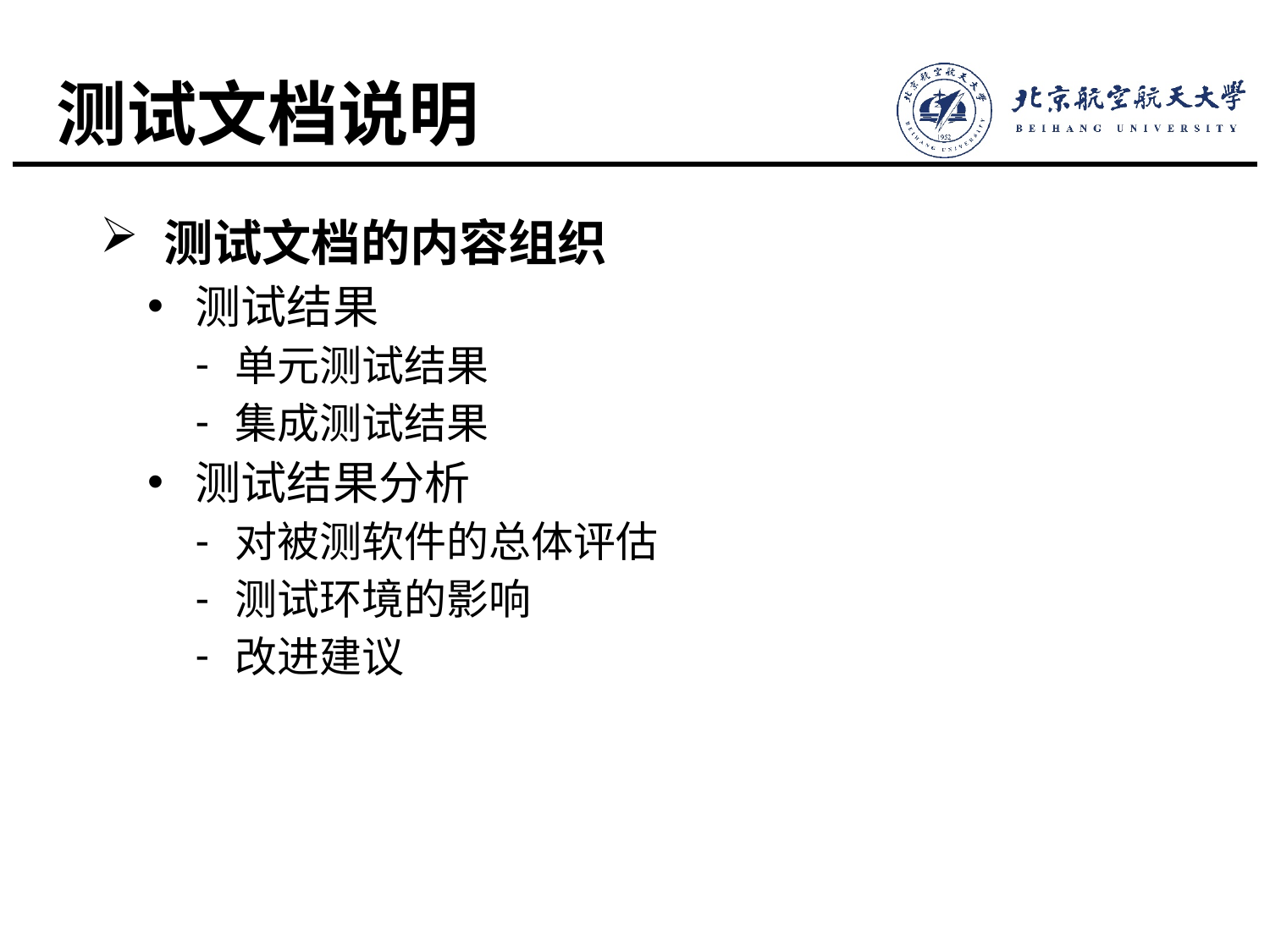

# 测试文档说明
测试文档的内容组织
测试结果
单元测试结果
集成测试结果
测试结果分析
对被测软件的总体评估
测试环境的影响
改进建议
7